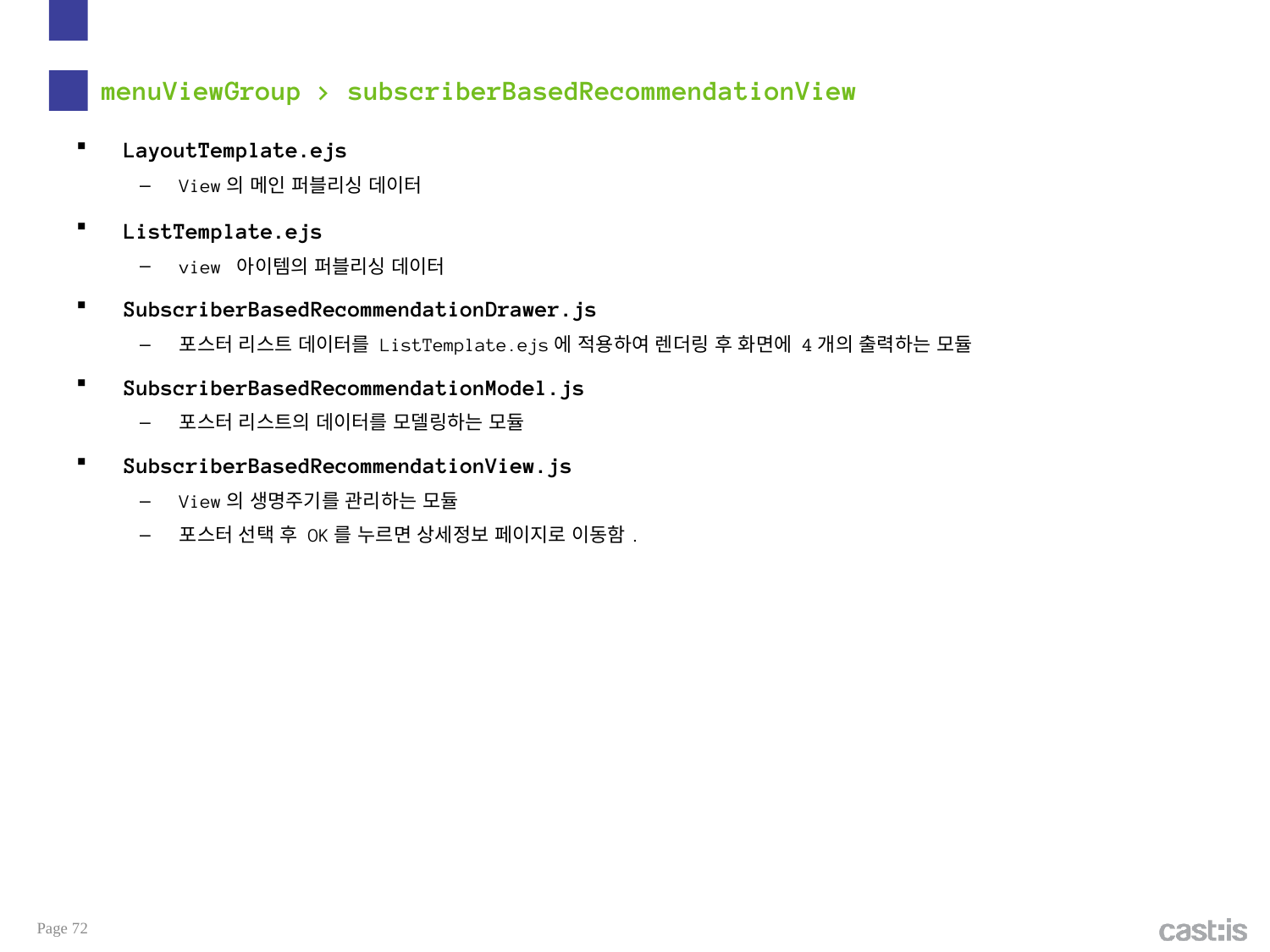

# menuViewGroup > subscriberBasedRecommendationView
LayoutTemplate.ejs
View의 메인 퍼블리싱 데이터

ListTemplate.ejs
view 아이템의 퍼블리싱 데이터

SubscriberBasedRecommendationDrawer.js
포스터 리스트 데이터를 ListTemplate.ejs에 적용하여 렌더링 후 화면에 4개의 출력하는 모듈

SubscriberBasedRecommendationModel.js
포스터 리스트의 데이터를 모델링하는 모듈

SubscriberBasedRecommendationView.js
View의 생명주기를 관리하는 모듈
포스터 선택 후 OK를 누르면 상세정보 페이지로 이동함.

Page 72